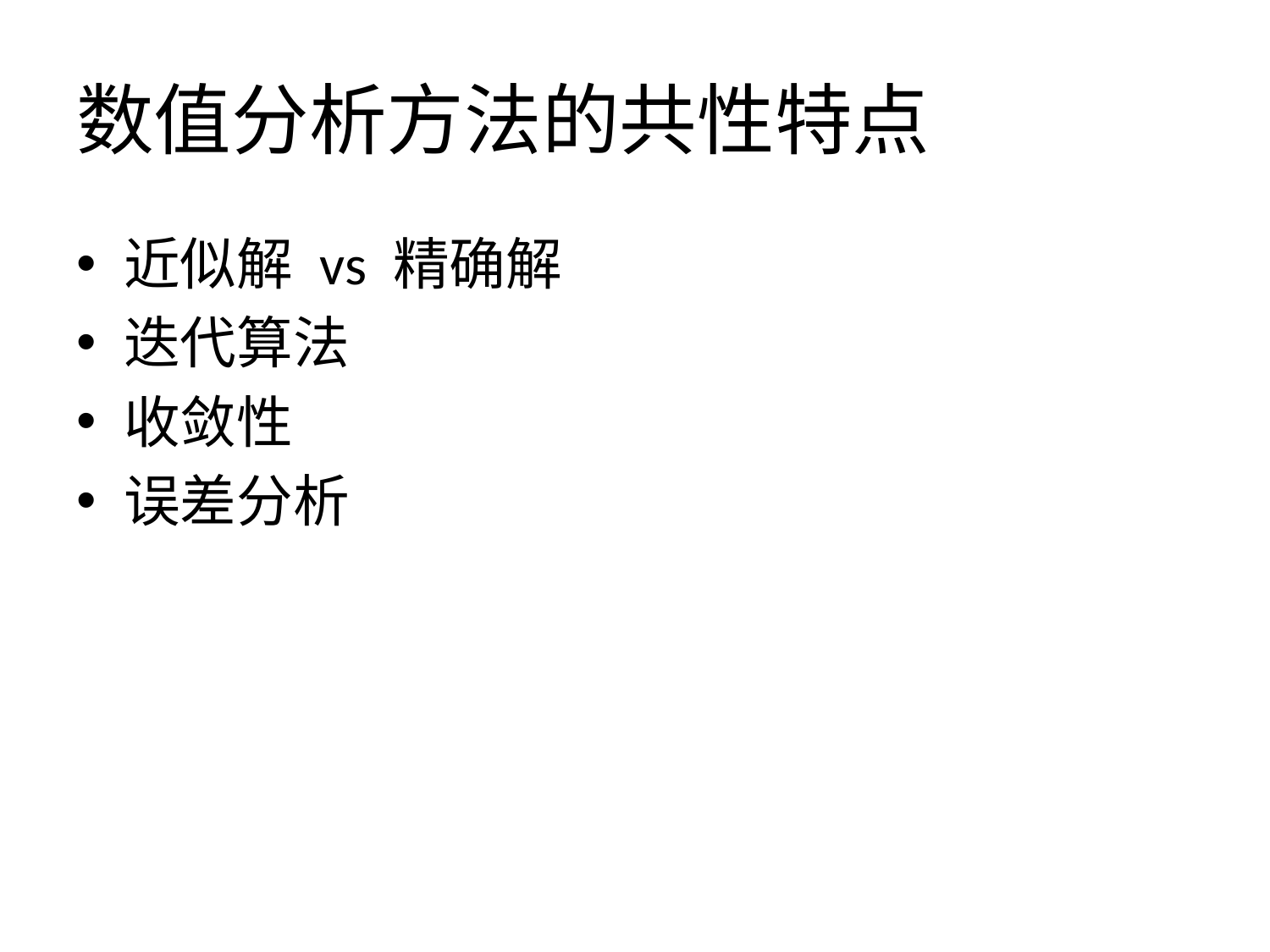

# 数值分析方法的共性特点
近似解 vs 精确解
迭代算法
收敛性
误差分析